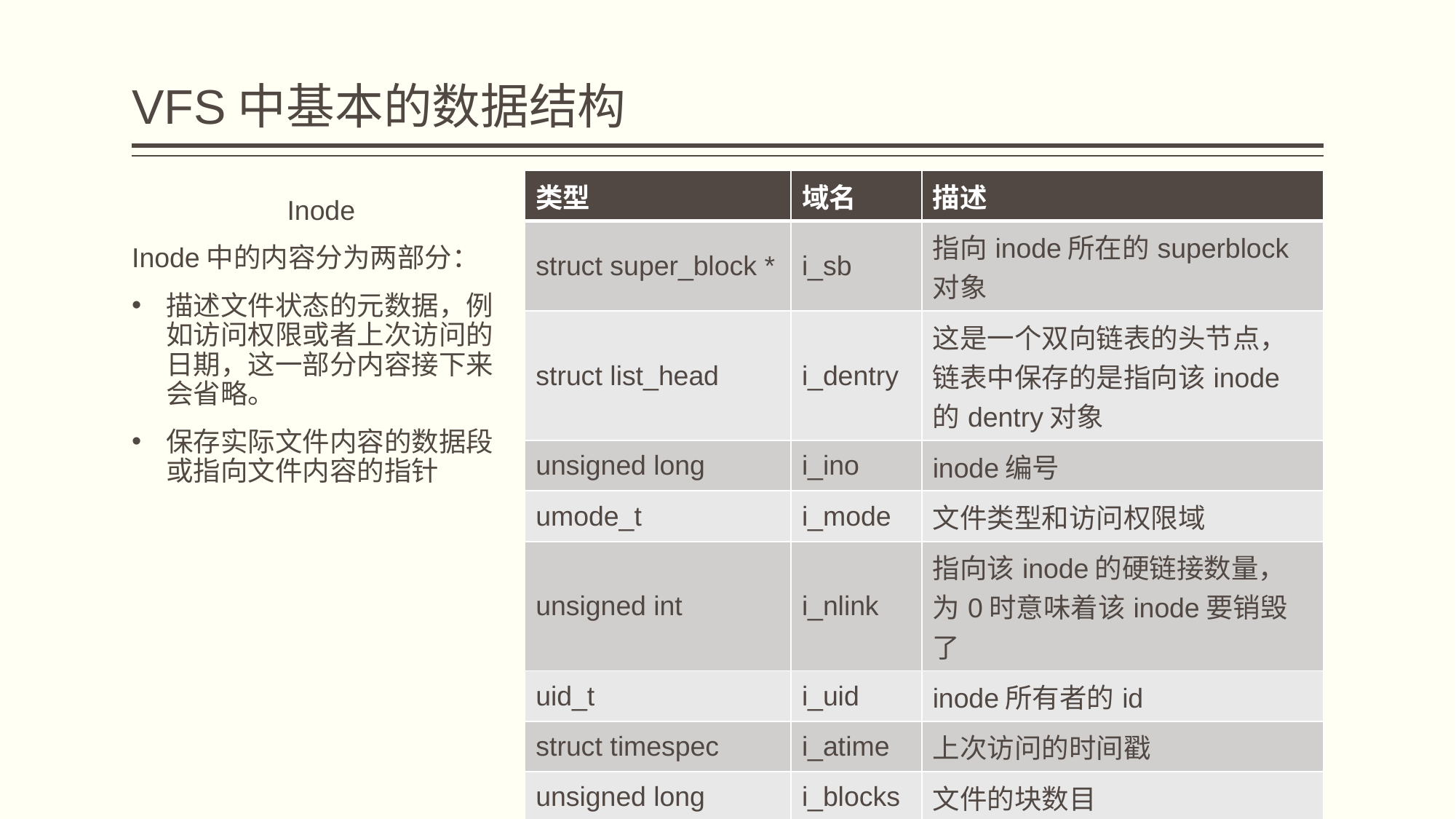

# VFS中基本的数据结构
| 类型 | 域名 | 描述 |
| --- | --- | --- |
| struct super\_block \* | i\_sb | 指向inode所在的superblock对象 |
| struct list\_head | i\_dentry | 这是一个双向链表的头节点，链表中保存的是指向该inode的dentry对象 |
| unsigned long | i\_ino | inode编号 |
| umode\_t | i\_mode | 文件类型和访问权限域 |
| unsigned int | i\_nlink | 指向该inode的硬链接数量，为0时意味着该inode要销毁了 |
| uid\_t | i\_uid | inode所有者的id |
| struct timespec | i\_atime | 上次访问的时间戳 |
| unsigned long | i\_blocks | 文件的块数目 |
| unsigned short | i\_bytes | 文件最后一个块的字节大小 |
| struct inode\_operations \* | i\_op | inode operations,inode的操作函数 |
Inode
Inode中的内容分为两部分：
描述文件状态的元数据，例如访问权限或者上次访问的日期，这一部分内容接下来会省略。
保存实际文件内容的数据段或指向文件内容的指针